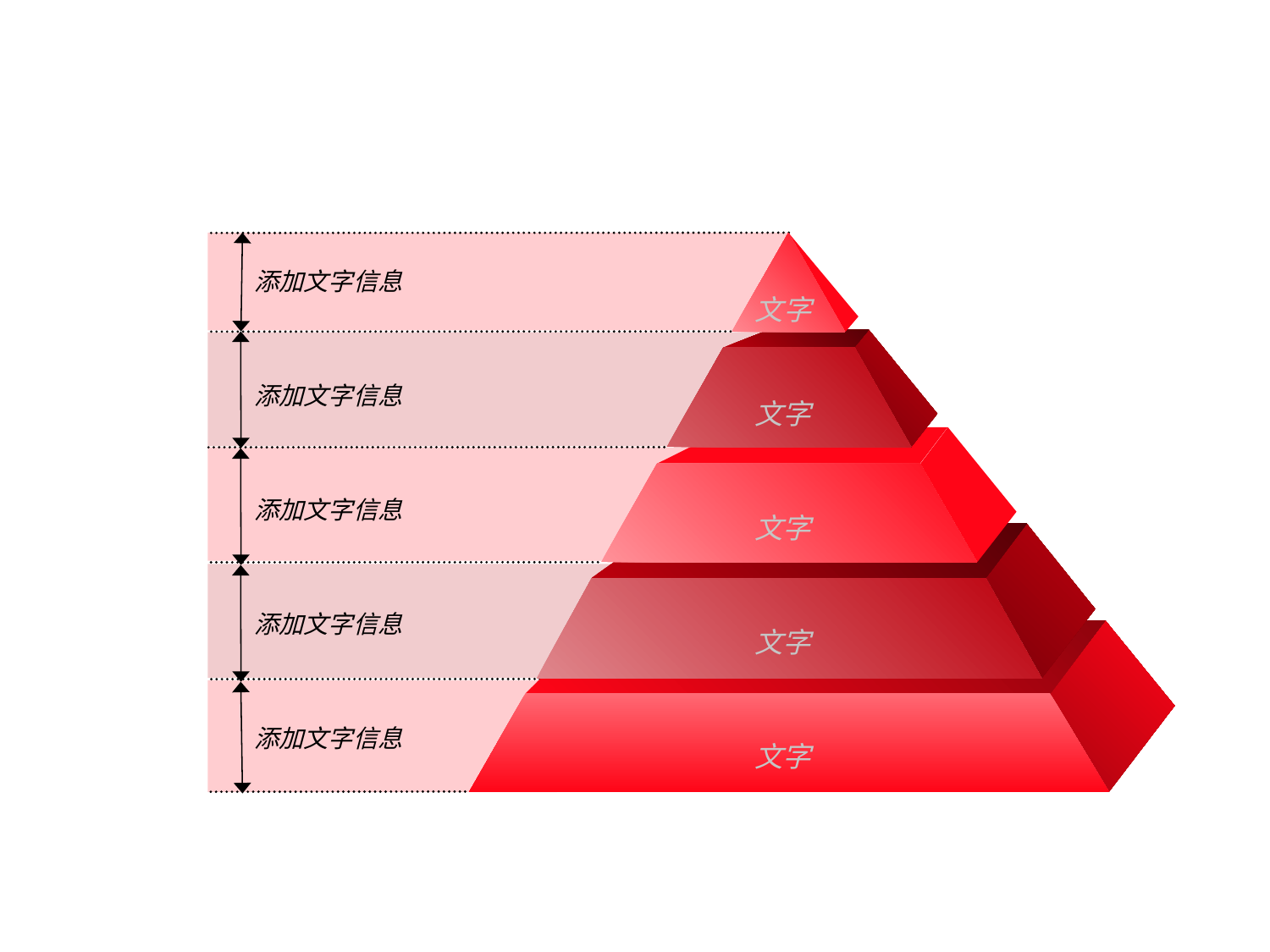

添加文字信息
文字

添加文字信息
文字

添加文字信息
文字

添加文字信息
文字

添加文字信息
文字